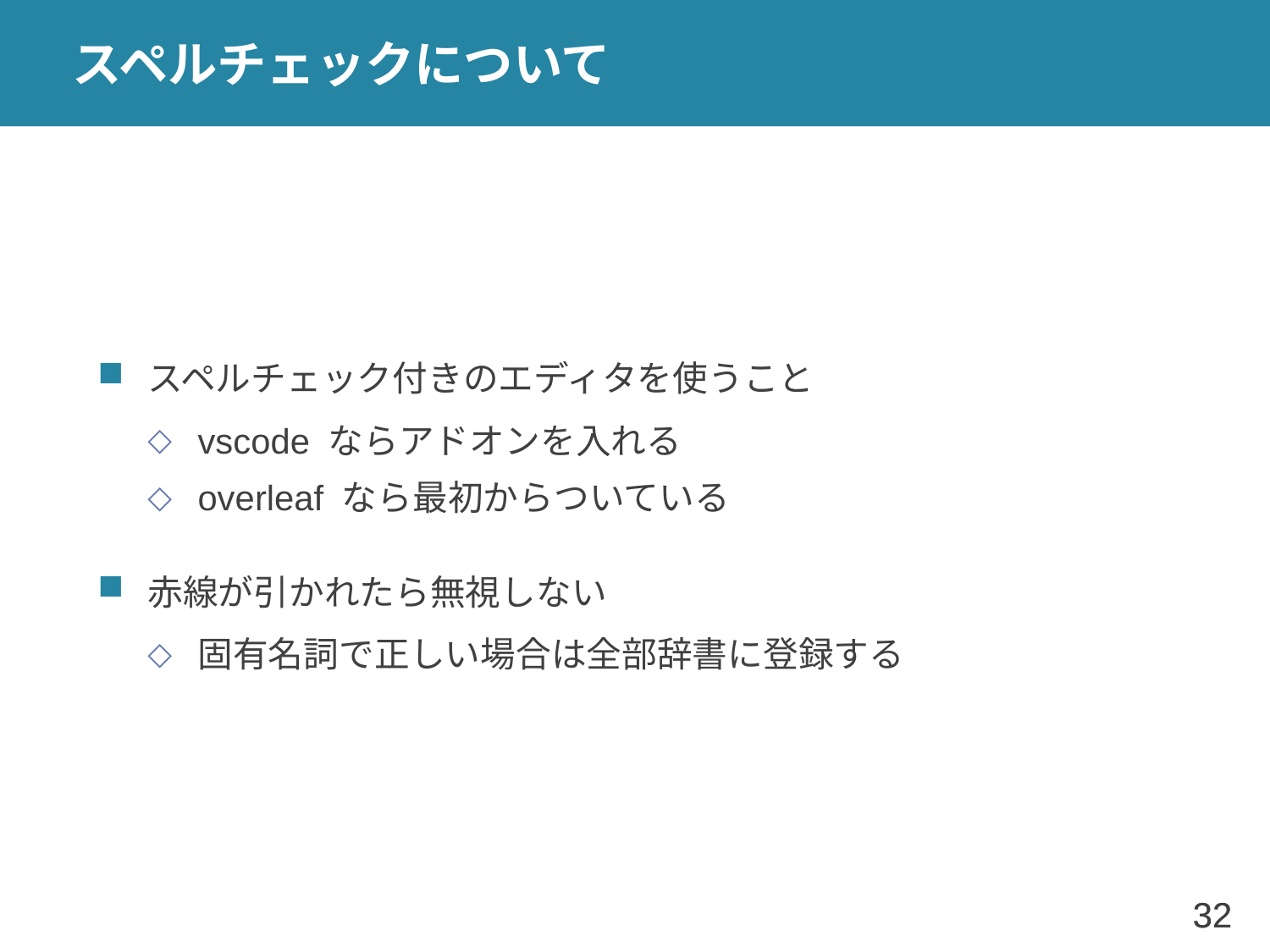

# スペルチェックについて
スペルチェック付きのエディタを使うこと
vscode ならアドオンを入れる
overleaf なら最初からついている
赤線が引かれたら無視しない
固有名詞で正しい場合は全部辞書に登録する